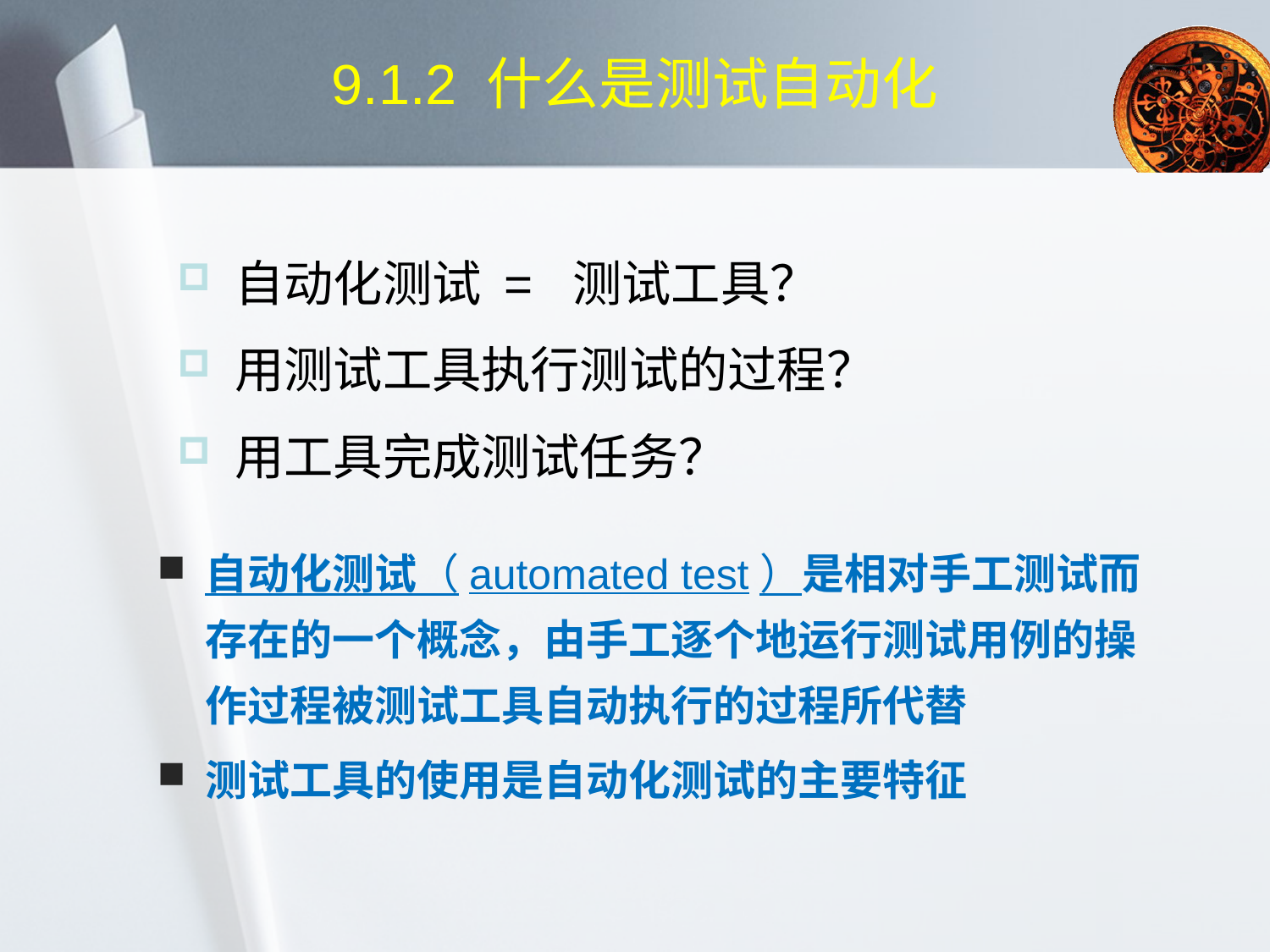

# 9.1.2 什么是测试自动化
 自动化测试 =  测试工具？
 用测试工具执行测试的过程？
 用工具完成测试任务？
自动化测试（automated test）是相对手工测试而存在的一个概念，由手工逐个地运行测试用例的操作过程被测试工具自动执行的过程所代替
测试工具的使用是自动化测试的主要特征